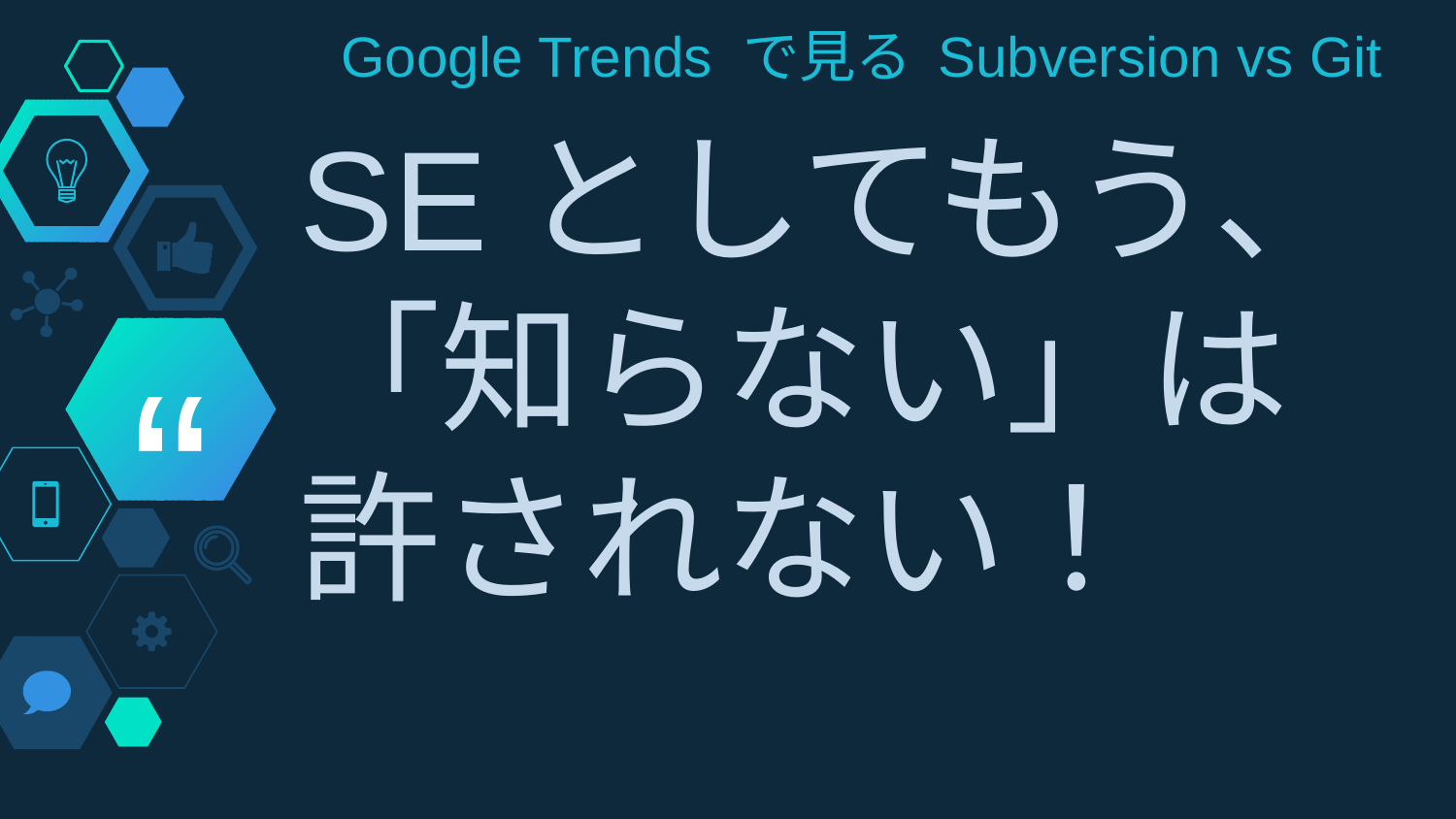

Google Trends で見る Subversion vs Git
SEとしてもう、「知らない」は
許されない！